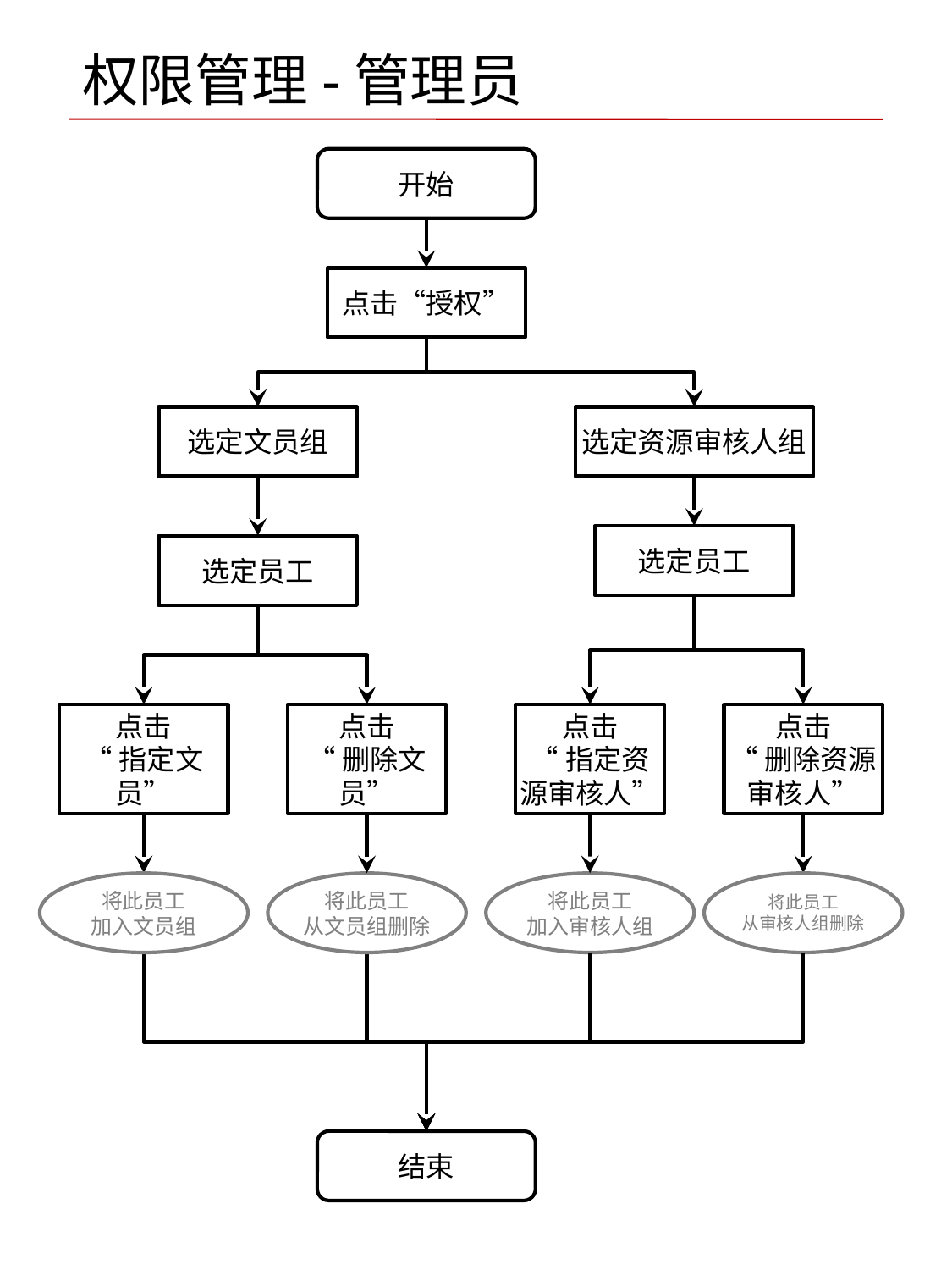

# 权限管理-管理员
开始
点击“授权”
选定文员组
选定资源审核人组
选定员工
选定员工
点击
“指定文员”
点击
“删除文员”
点击
“指定资源审核人”
点击
“删除资源审核人”
将此员工
加入文员组
将此员工
从文员组删除
将此员工
加入审核人组
将此员工
从审核人组删除
结束